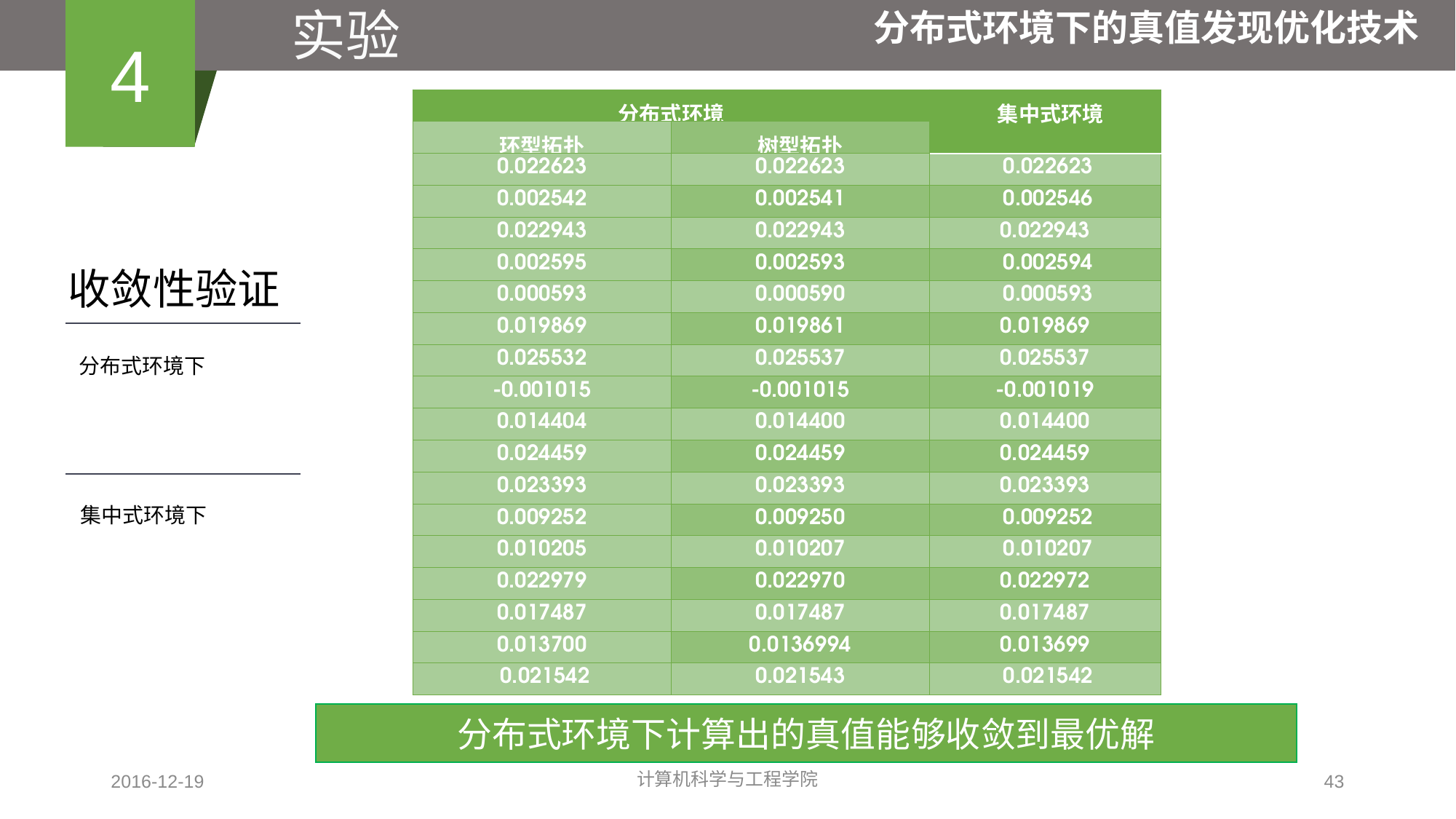

实验
4

分布式环境下的真值发现优化技术
| 分布式环境 |  | 集中式环境 |
| --- | --- | --- |
| 环型拓扑 | 树型拓扑 |  |
| 0.022623 | 0.022623 | 0.022623 |
| 0.002542 | 0.002541 | 0.002546 |
| 0.022943 | 0.022943 | 0.022943 |
| 0.002595 | 0.002593 | 0.002594 |
| 0.000593 | 0.000590 | 0.000593 |
| 0.019869 | 0.019861 | 0.019869 |
| 0.025532 | 0.025537 | 0.025537 |
| -0.001015 | -0.001015 | -0.001019 |
| 0.014404 | 0.014400 | 0.014400 |
| 0.024459 | 0.024459 | 0.024459 |
| 0.023393 | 0.023393 | 0.023393 |
| 0.009252 | 0.009250 | 0.009252 |
| 0.010205 | 0.010207 | 0.010207 |
| 0.022979 | 0.022970 | 0.022972 |
| 0.017487 | 0.017487 | 0.017487 |
| 0.013700 | 0.0136994 | 0.013699 |
| 0.021542 | 0.021543 | 0.021542 |

收敛性验证
分布式环境下
集中式环境下

分布式环境下计算出的真值能够收敛到最优解
2016-12-19
计算机科学与工程学院
43